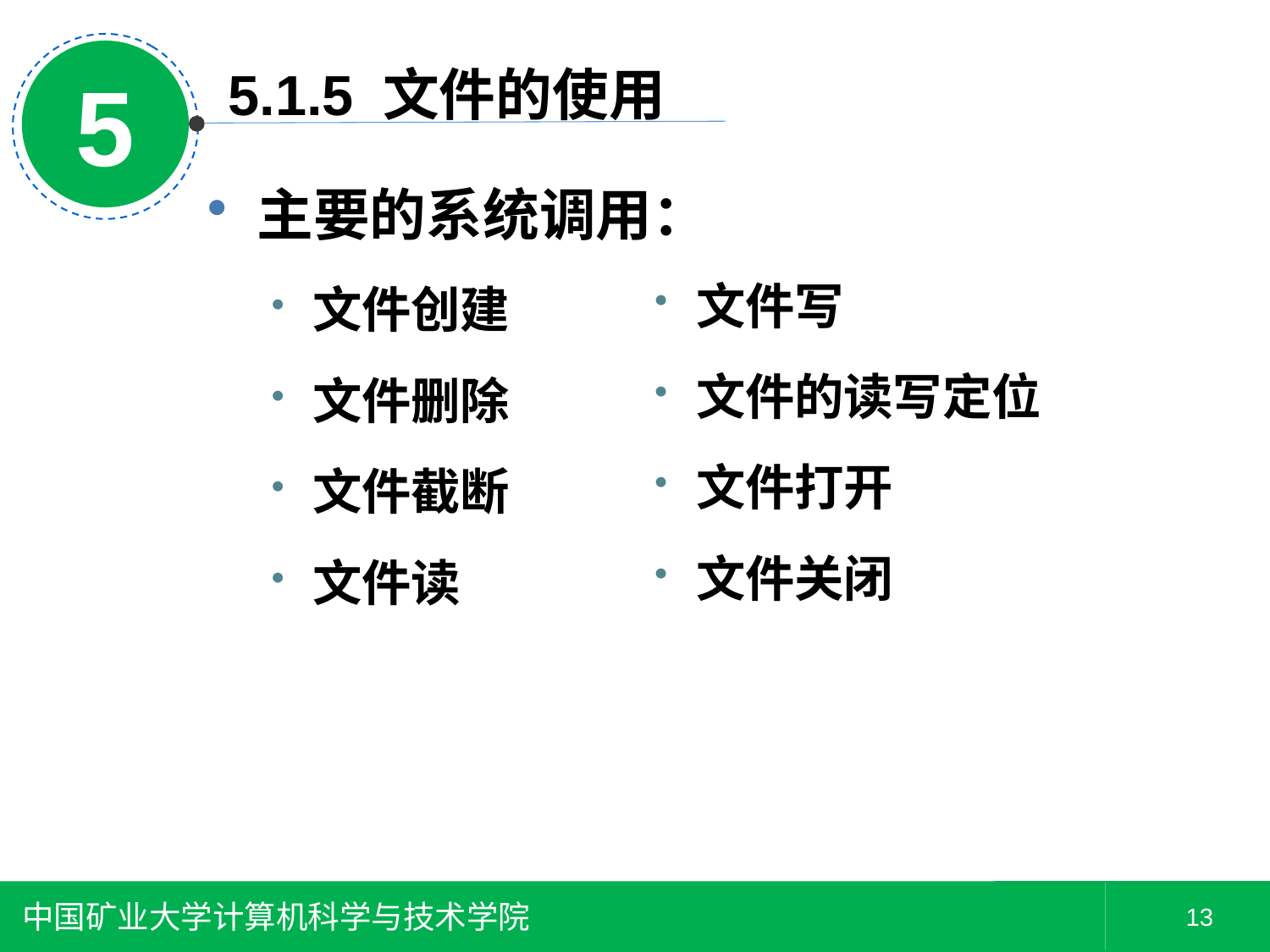

5
5.1.5 文件的使用

主要的系统调用：
文件创建
文件删除
文件截断
文件读
文件写
文件的读写定位
文件打开
文件关闭